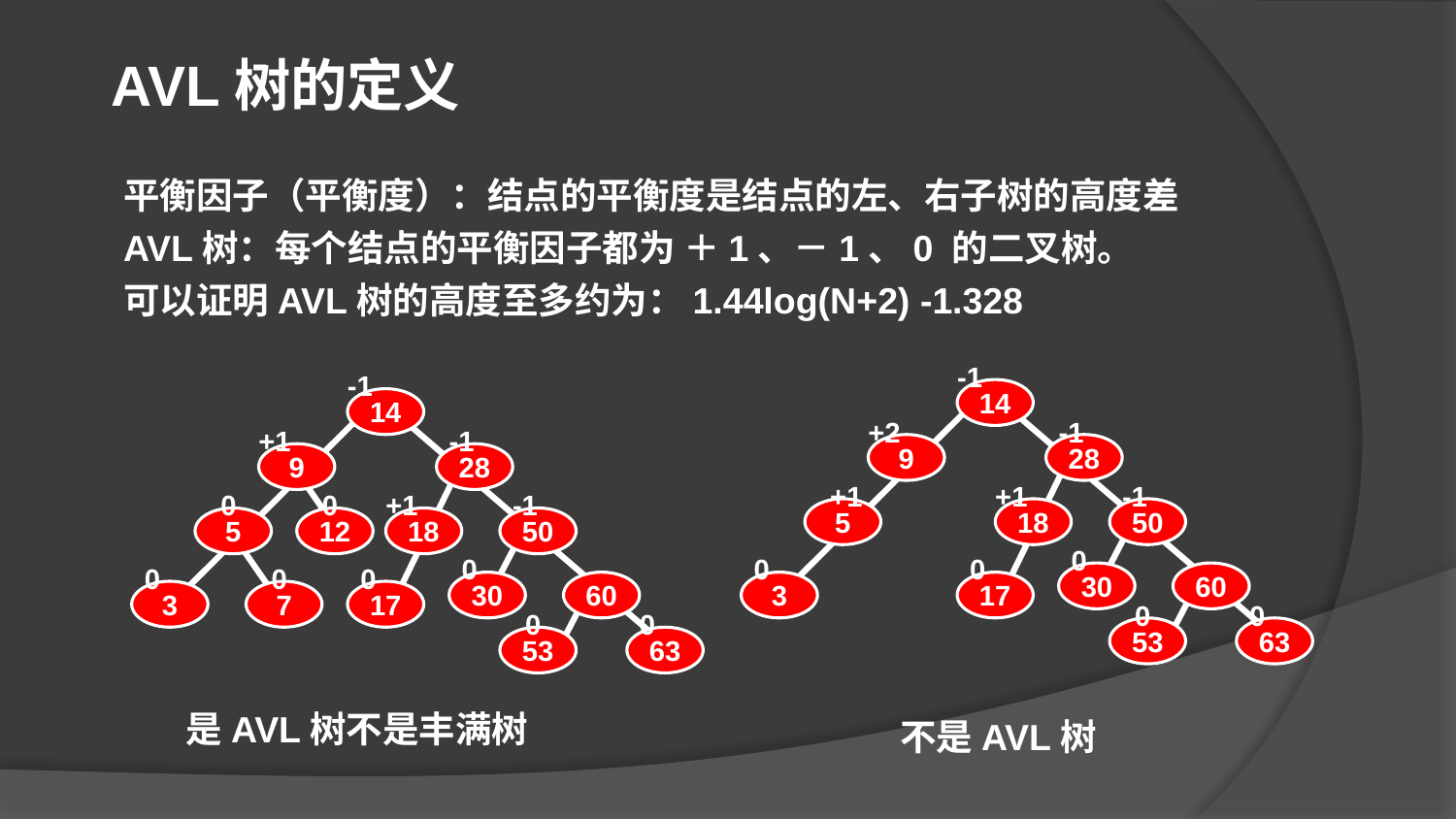

AVL树的定义
平衡因子（平衡度）：结点的平衡度是结点的左、右子树的高度差
AVL树：每个结点的平衡因子都为 ＋1、－1、0 的二叉树。
可以证明AVL树的高度至多约为：1.44log(N+2) -1.328
-1
-1
14
14

+2
-1

+1
-1
9
28
9
28

+1
+1
-1
0
0
+1
-1
5
18
50
5
12
18
50

0
0
0
0
0
0
0
30
60
30
60
3
17
3
7
17

0
0
0
0
53
63
53
63
是AVL树不是丰满树
不是AVL树